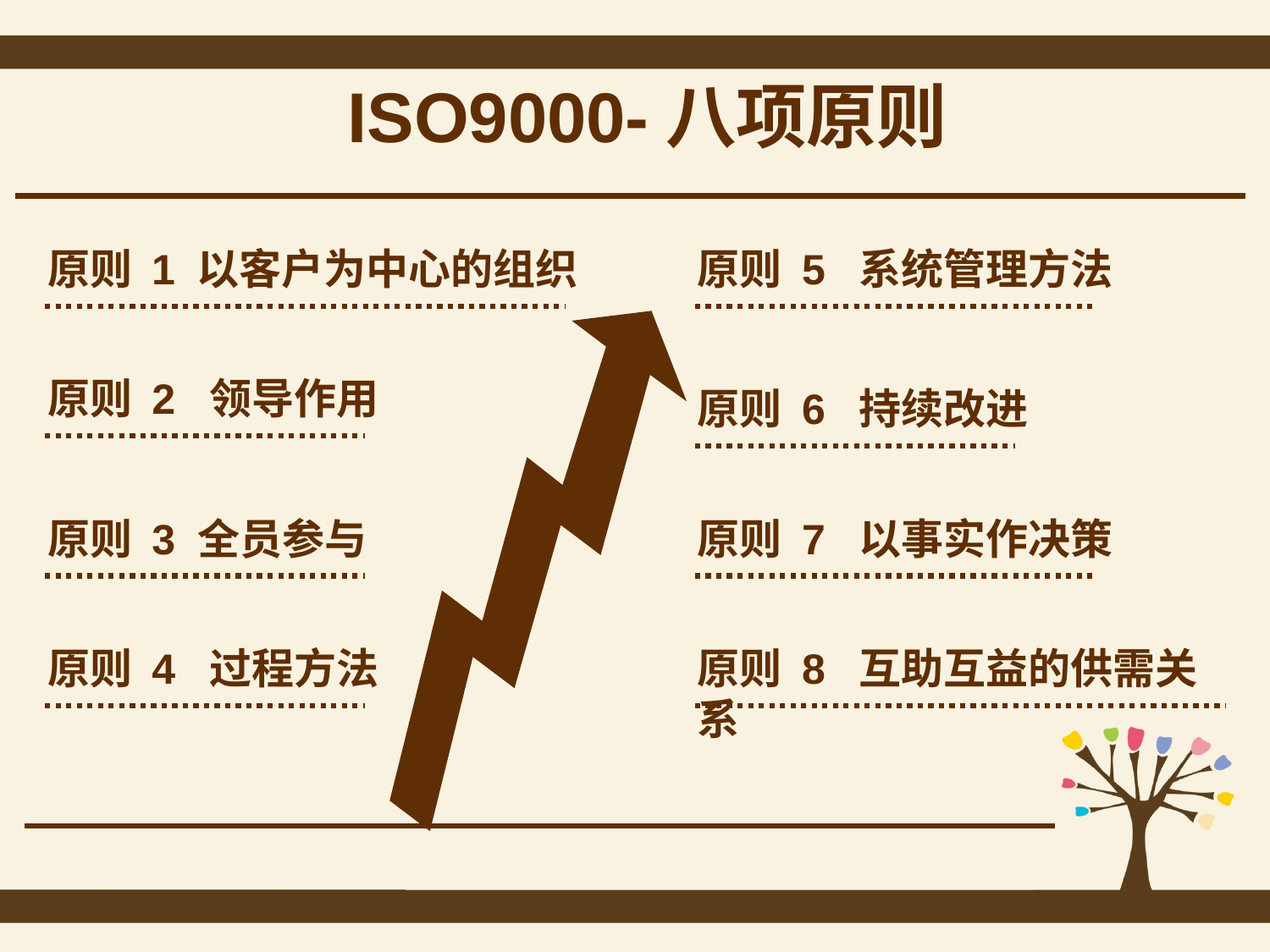

ISO9000-八项原则
原则 1 以客户为中心的组织
原则 5  系统管理方法
原则 2  领导作用
原则 6  持续改进

原则 3 全员参与
原则 7  以事实作决策
原则 4  过程方法
原则 8  互助互益的供需关系